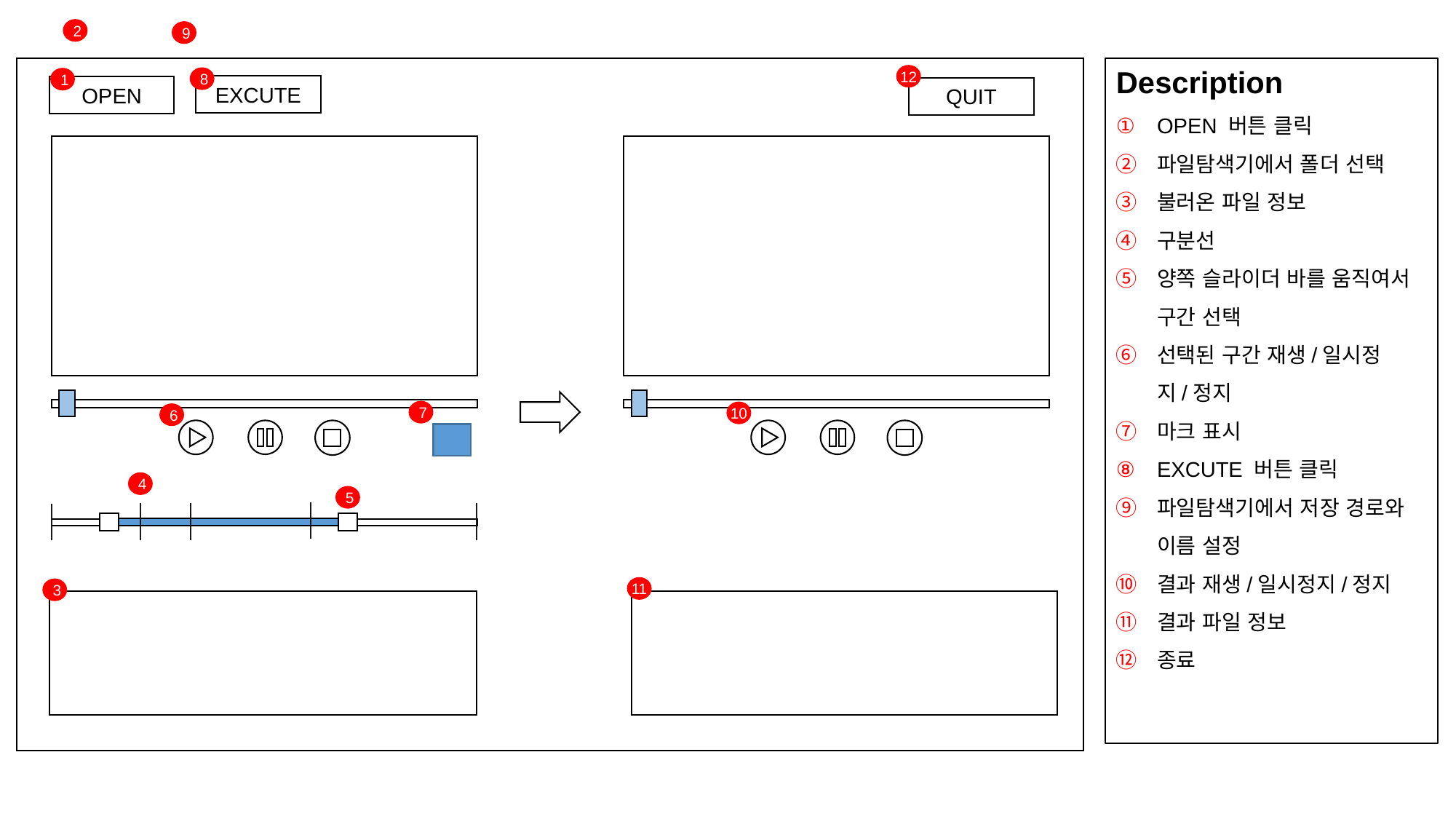

2
9

Description
OPEN 버튼 클릭
파일탐색기에서 폴더 선택
불러온 파일 정보
구분선
양쪽 슬라이더 바를 움직여서 구간 선택
선택된 구간 재생/일시정지/정지
마크 표시
EXCUTE 버튼 클릭
파일탐색기에서 저장 경로와 이름 설정
결과 재생/일시정지/정지
결과 파일 정보
종료

12
8
1
EXCUTE
OPEN
QUIT

7
10
6

4
5

11
3